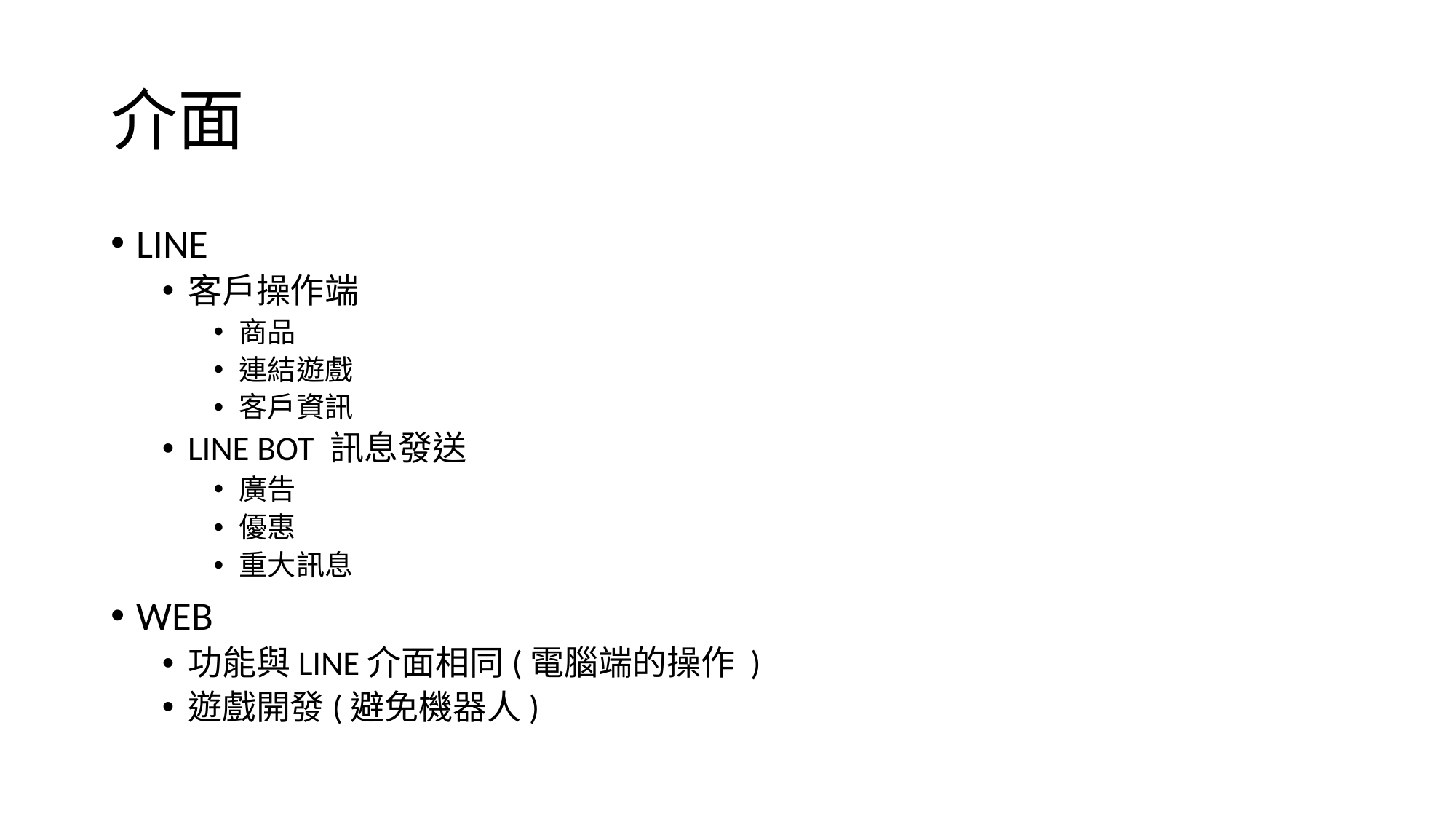

# 介面
LINE
客戶操作端
商品
連結遊戲
客戶資訊
LINE BOT 訊息發送
廣告
優惠
重大訊息
WEB
功能與LINE介面相同(電腦端的操作 )
遊戲開發(避免機器人)